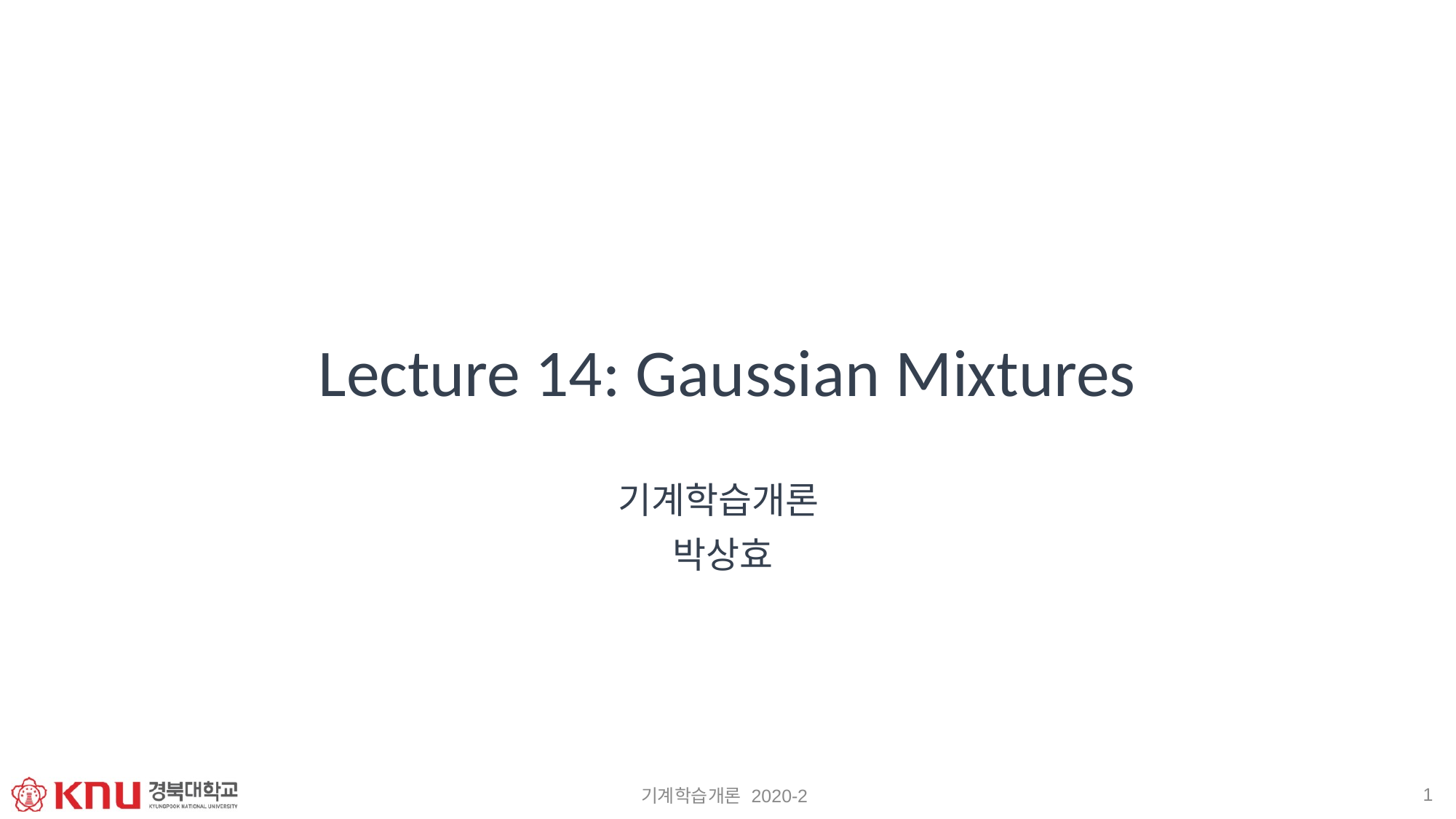

Lecture 14: Gaussian Mixtures
기계학습개론  박상효
1
기계학습개론 2020-2